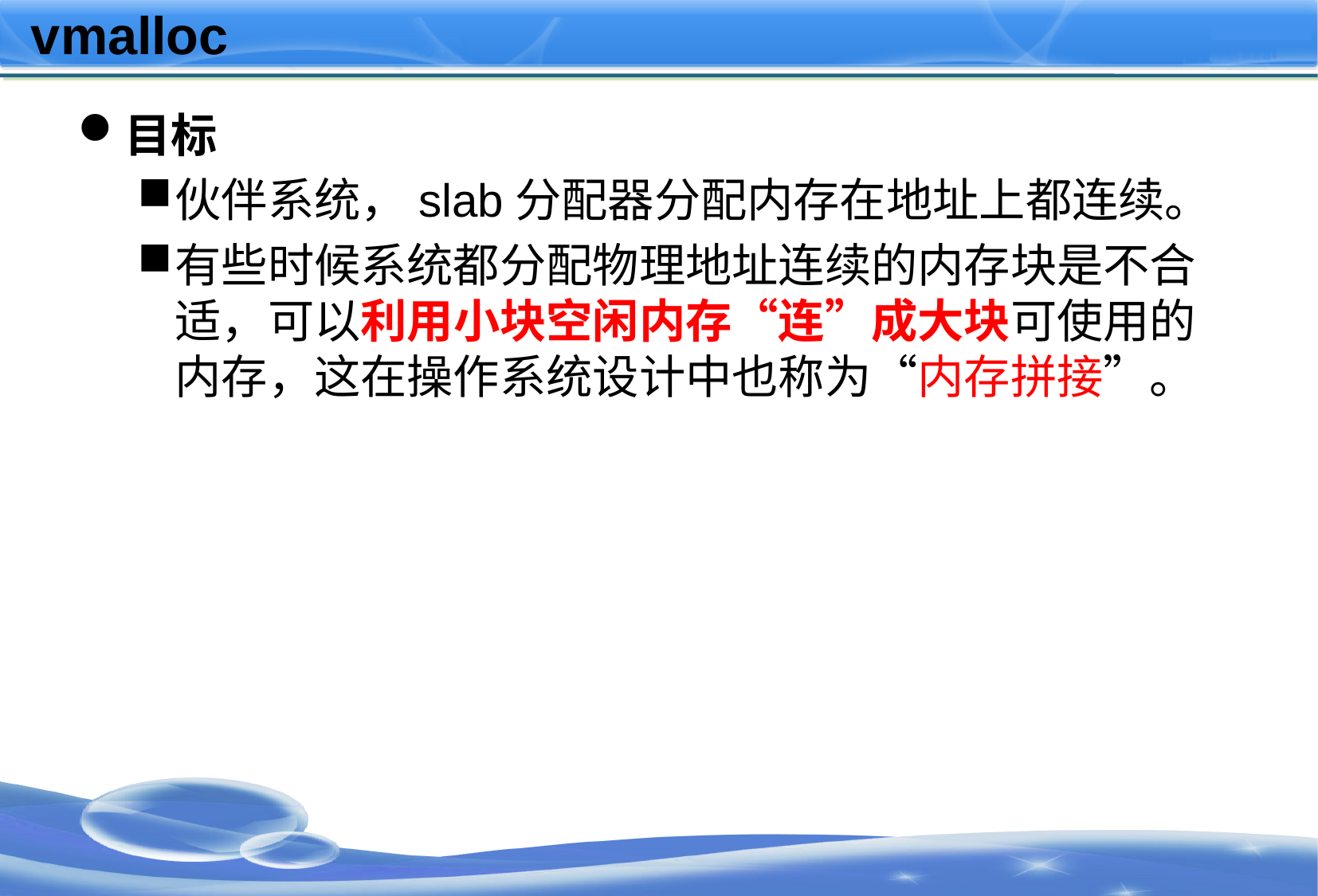

# vmalloc
目标
伙伴系统，slab分配器分配内存在地址上都连续。
有些时候系统都分配物理地址连续的内存块是不合适，可以利用小块空闲内存“连”成大块可使用的内存，这在操作系统设计中也称为“内存拼接”。